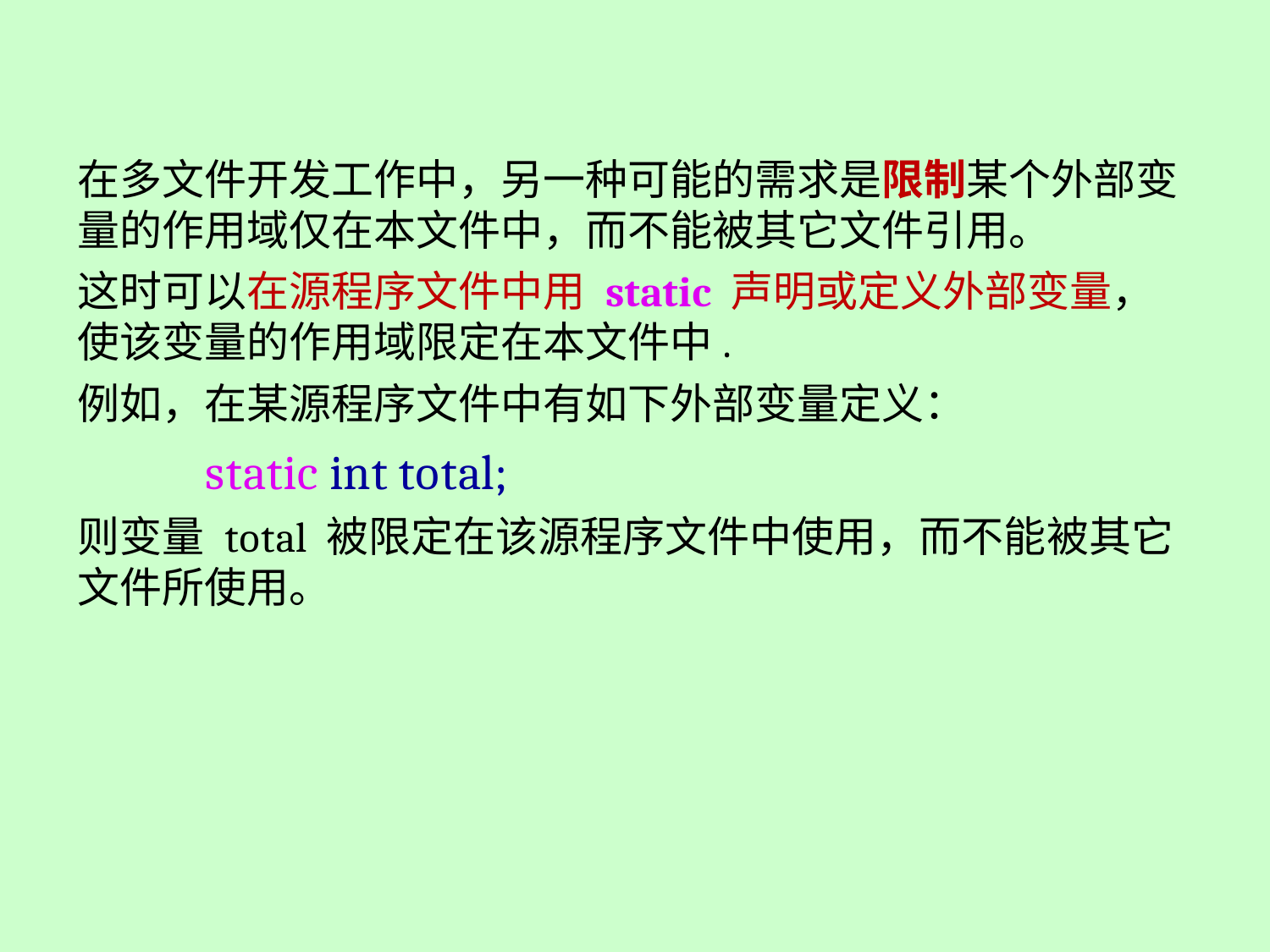

在多文件开发工作中，另一种可能的需求是限制某个外部变量的作用域仅在本文件中，而不能被其它文件引用。
这时可以在源程序文件中用 static 声明或定义外部变量，使该变量的作用域限定在本文件中.
例如，在某源程序文件中有如下外部变量定义：
	static int total;
则变量 total 被限定在该源程序文件中使用，而不能被其它文件所使用。
41